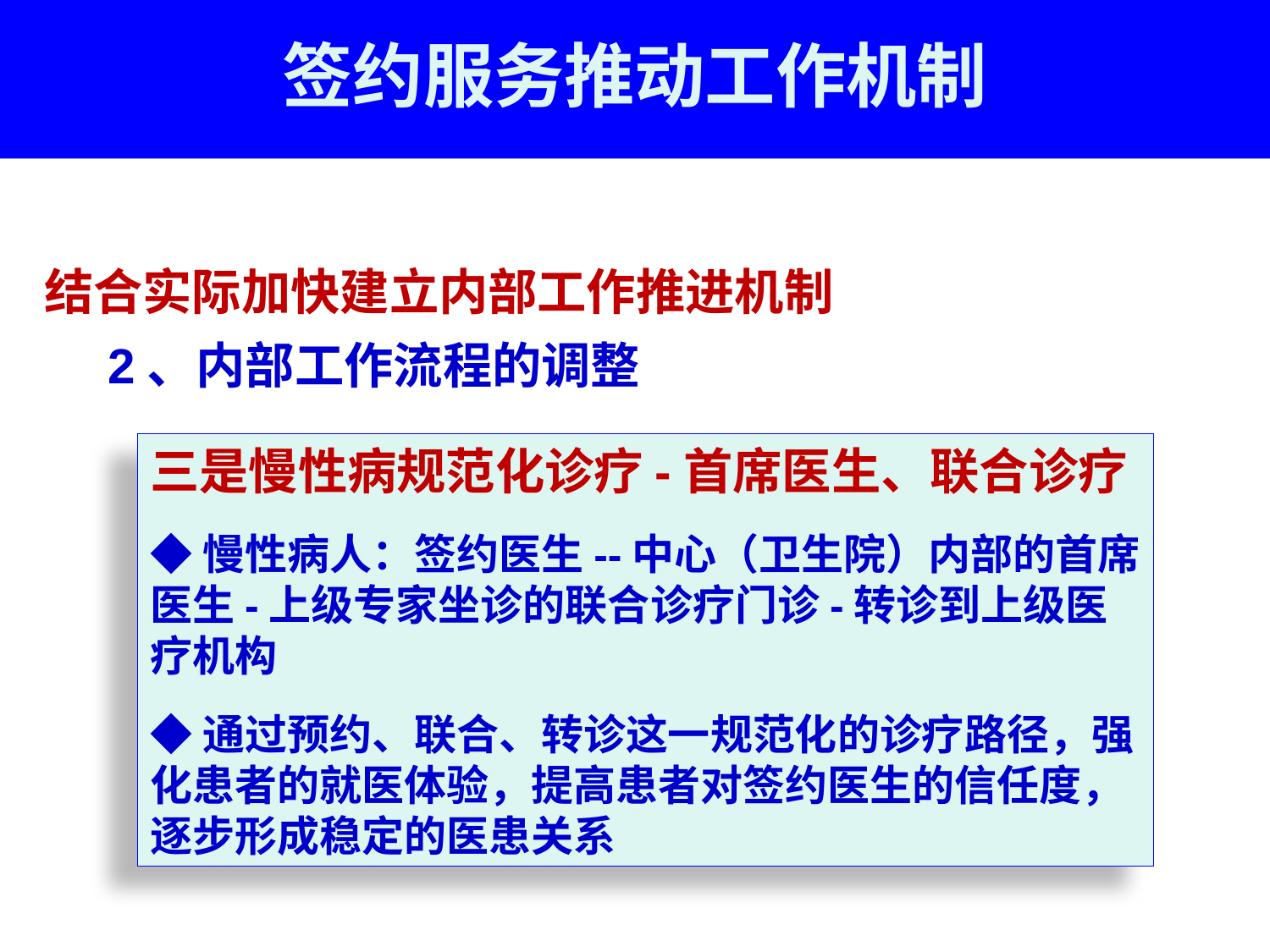

签约服务推动工作机制
结合实际加快建立内部工作推进机制
2、内部工作流程的调整
三是慢性病规范化诊疗-首席医生、联合诊疗
◆慢性病人：签约医生--中心（卫生院）内部的首席医生-上级专家坐诊的联合诊疗门诊-转诊到上级医疗机构
◆通过预约、联合、转诊这一规范化的诊疗路径，强化患者的就医体验，提高患者对签约医生的信任度，逐步形成稳定的医患关系